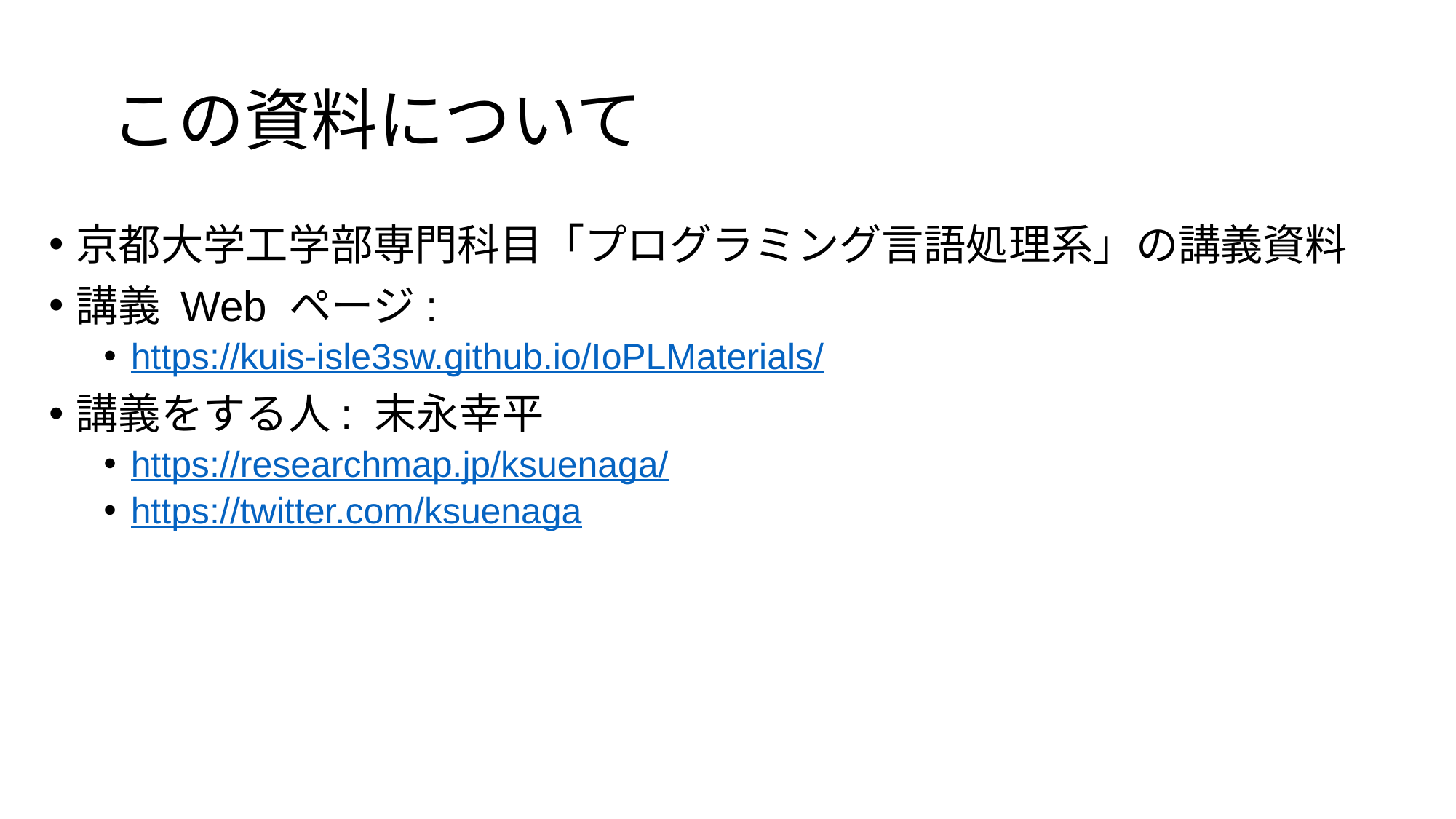

# この資料について
京都大学工学部専門科目「プログラミング言語処理系」の講義資料
講義 Web ページ:
https://kuis-isle3sw.github.io/IoPLMaterials/
講義をする人: 末永幸平
https://researchmap.jp/ksuenaga/
https://twitter.com/ksuenaga